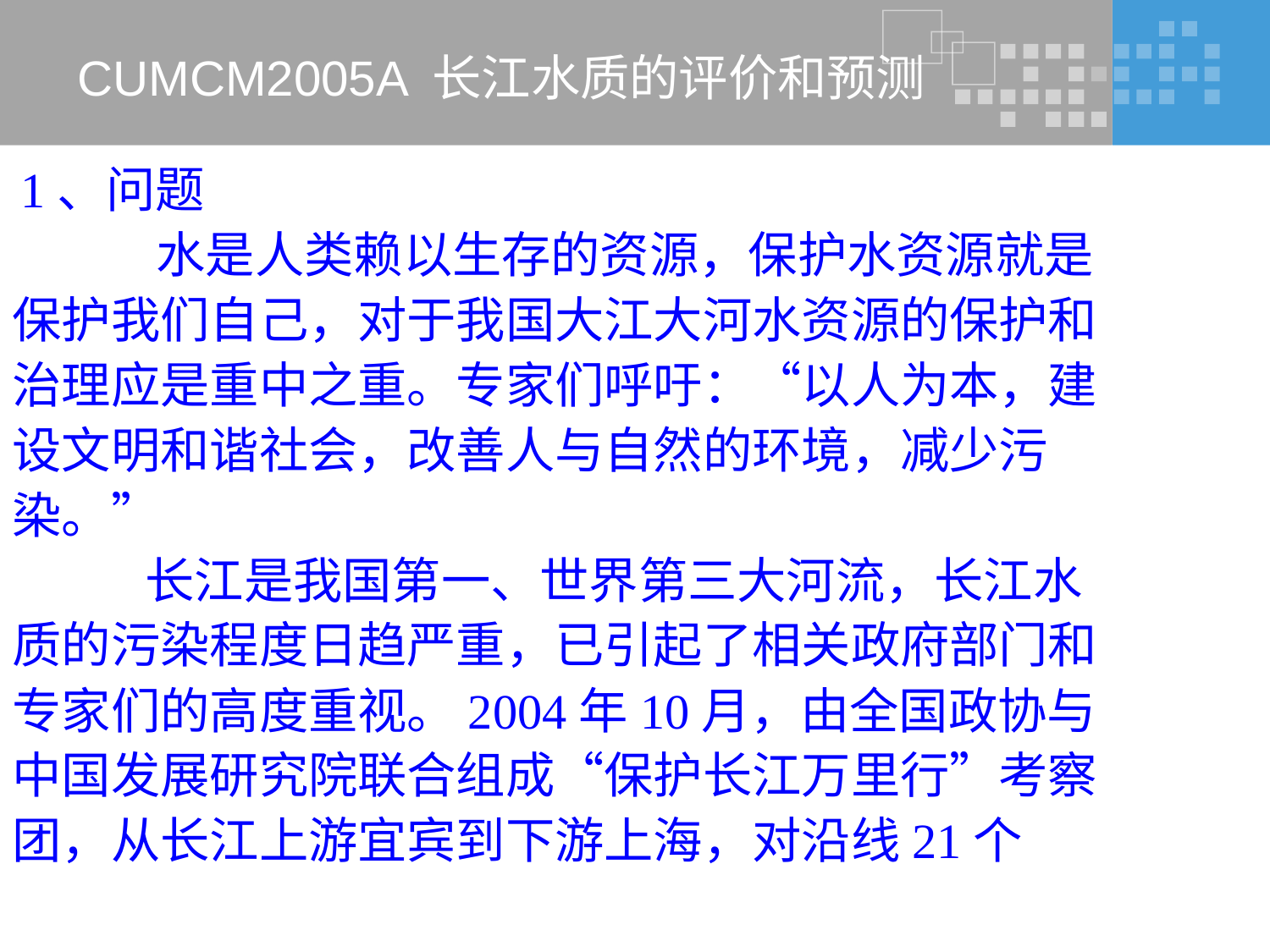

# CUMCM2005A 长江水质的评价和预测
 1、问题
            水是人类赖以生存的资源，保护水资源就是保护我们自己，对于我国大江大河水资源的保护和治理应是重中之重。专家们呼吁：“以人为本，建设文明和谐社会，改善人与自然的环境，减少污染。”
           长江是我国第一、世界第三大河流，长江水质的污染程度日趋严重，已引起了相关政府部门和专家们的高度重视。2004年10月，由全国政协与中国发展研究院联合组成“保护长江万里行”考察团，从长江上游宜宾到下游上海，对沿线21个